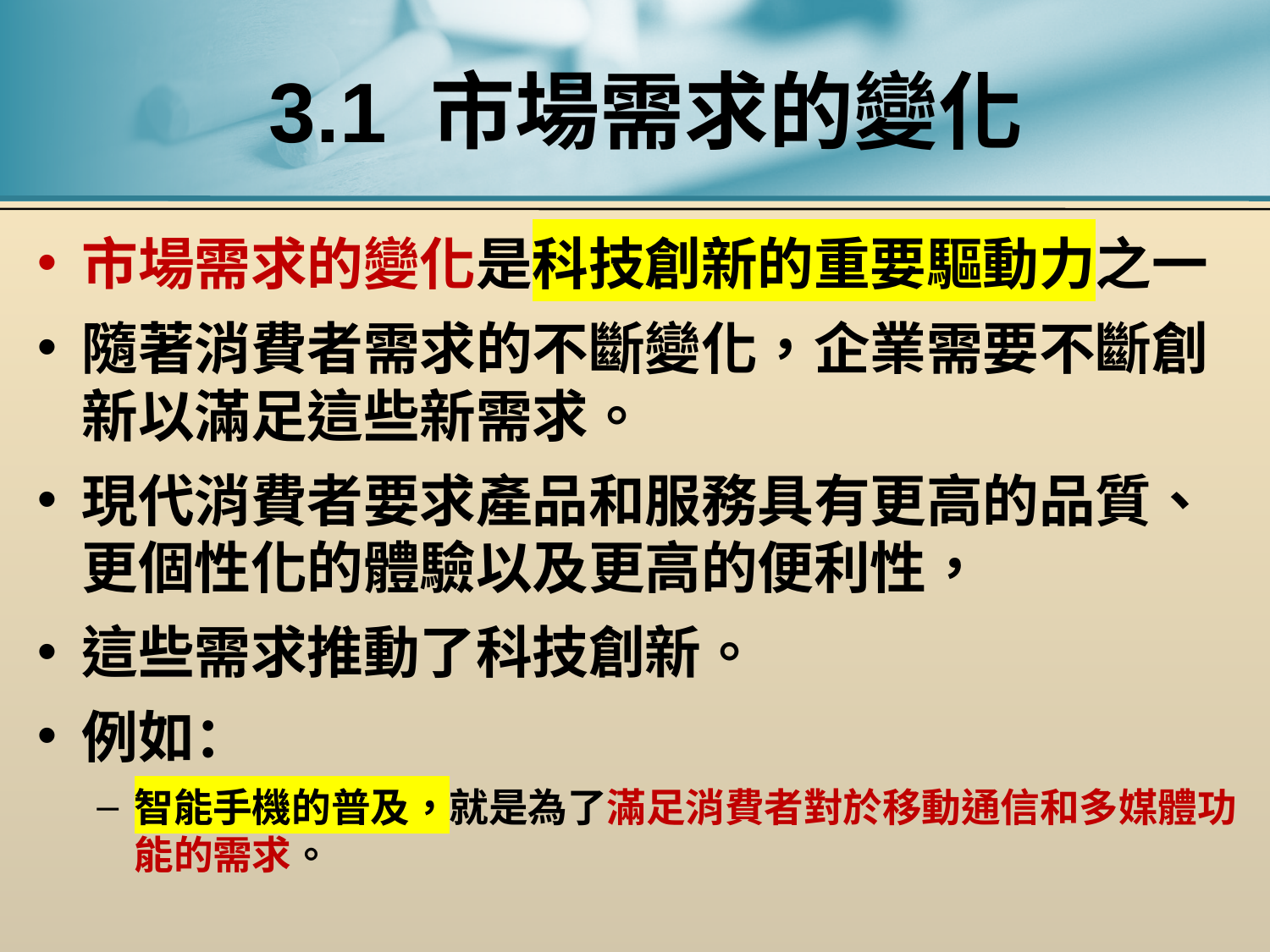

# 3.1 市場需求的變化
市場需求的變化是科技創新的重要驅動力之一
隨著消費者需求的不斷變化，企業需要不斷創新以滿足這些新需求。
現代消費者要求產品和服務具有更高的品質、更個性化的體驗以及更高的便利性，
這些需求推動了科技創新。
例如：
智能手機的普及，就是為了滿足消費者對於移動通信和多媒體功能的需求。